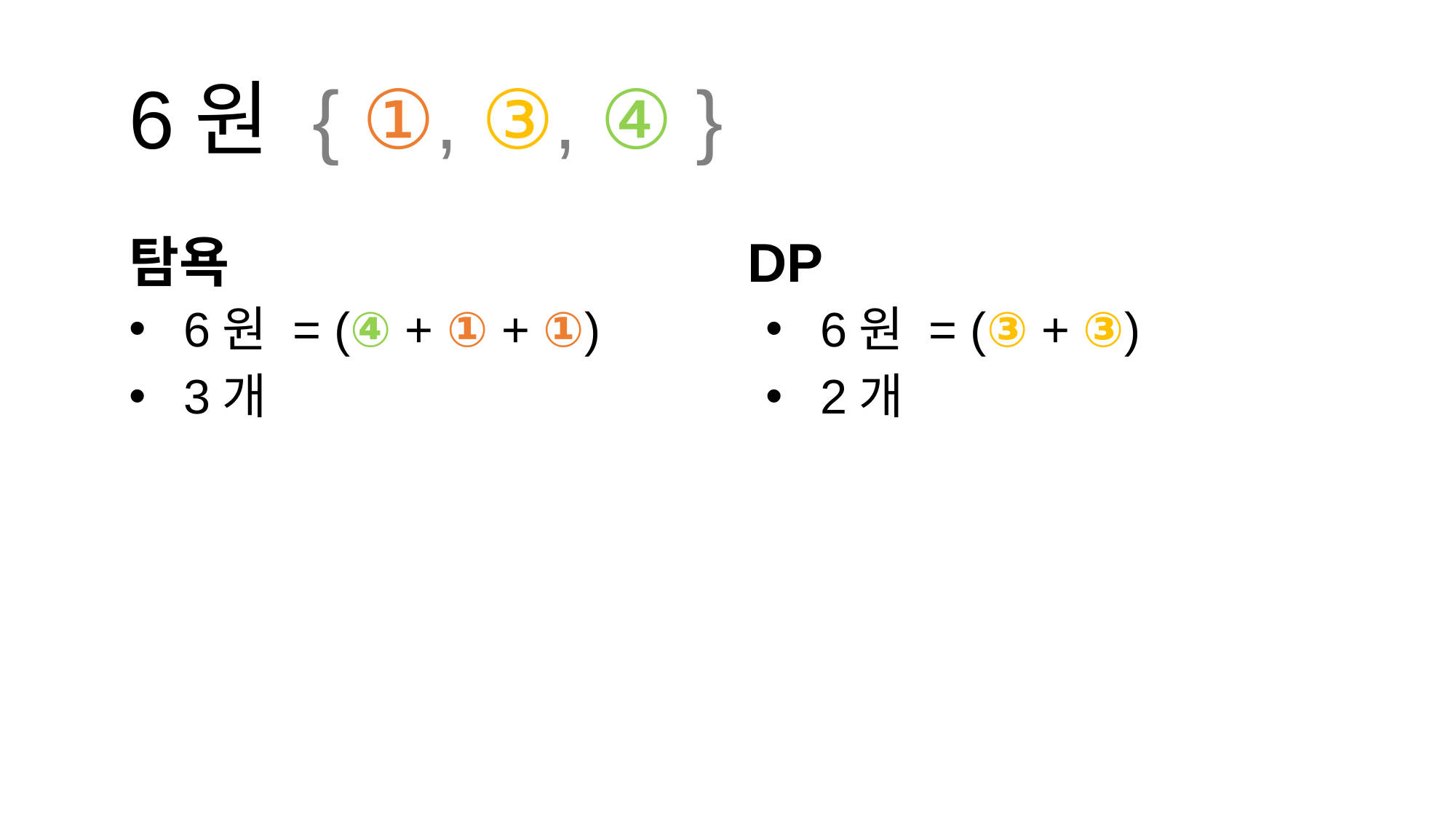

# 6원 { ①, ③, ④ }
탐욕
DP
6원 = (④ + ① + ①)
3개
6원 = (③ + ③)
2개